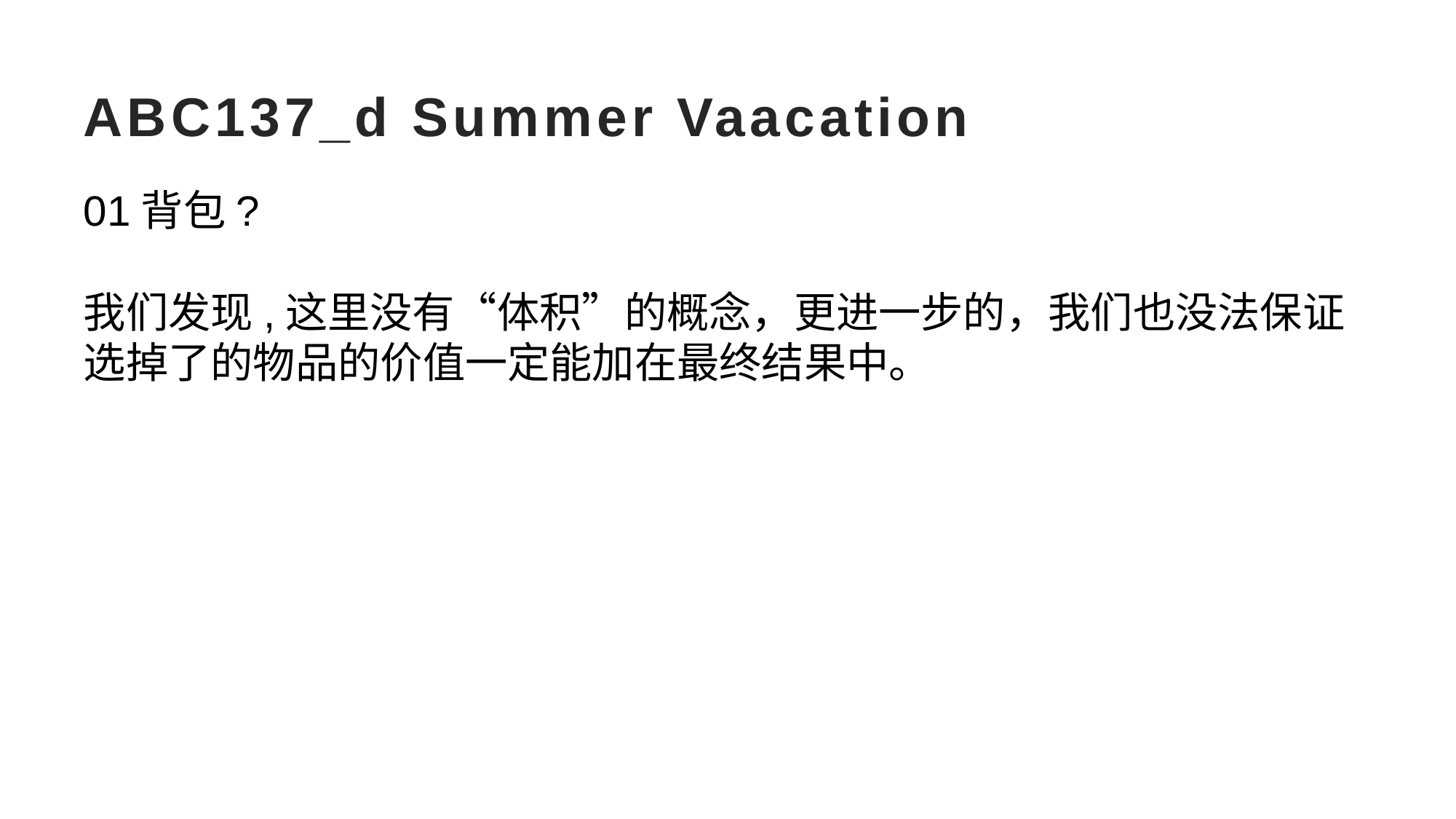

# ABC137_d Summer Vaacation
01背包?

我们发现,这里没有“体积”的概念，更进一步的，我们也没法保证选掉了的物品的价值一定能加在最终结果中。